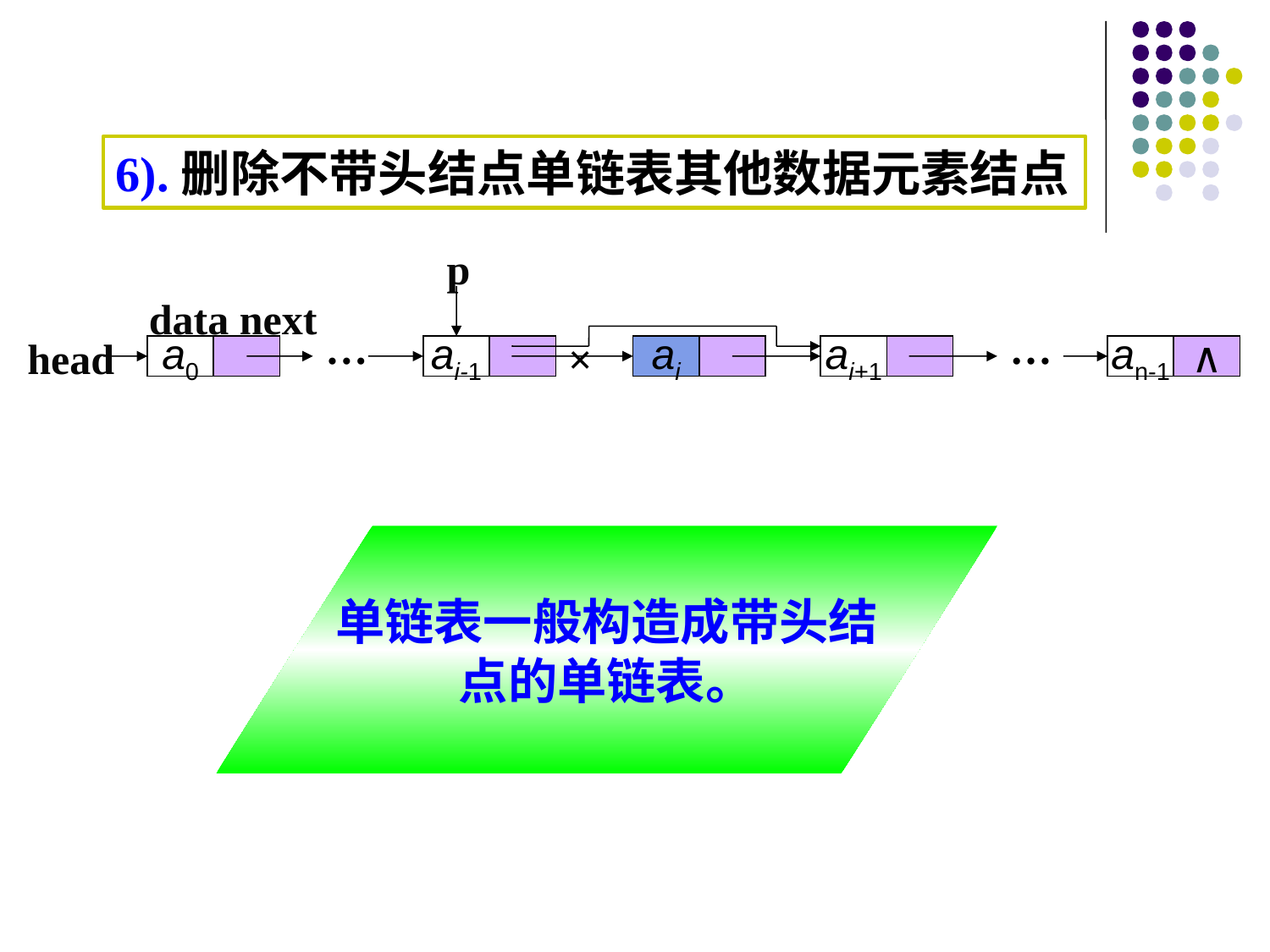

6).删除不带头结点单链表其他数据元素结点
p
data next

…
…
head
×

a0

ai-1

ai

ai+1

an-1
∧

单链表一般构造成带头结
点的单链表。